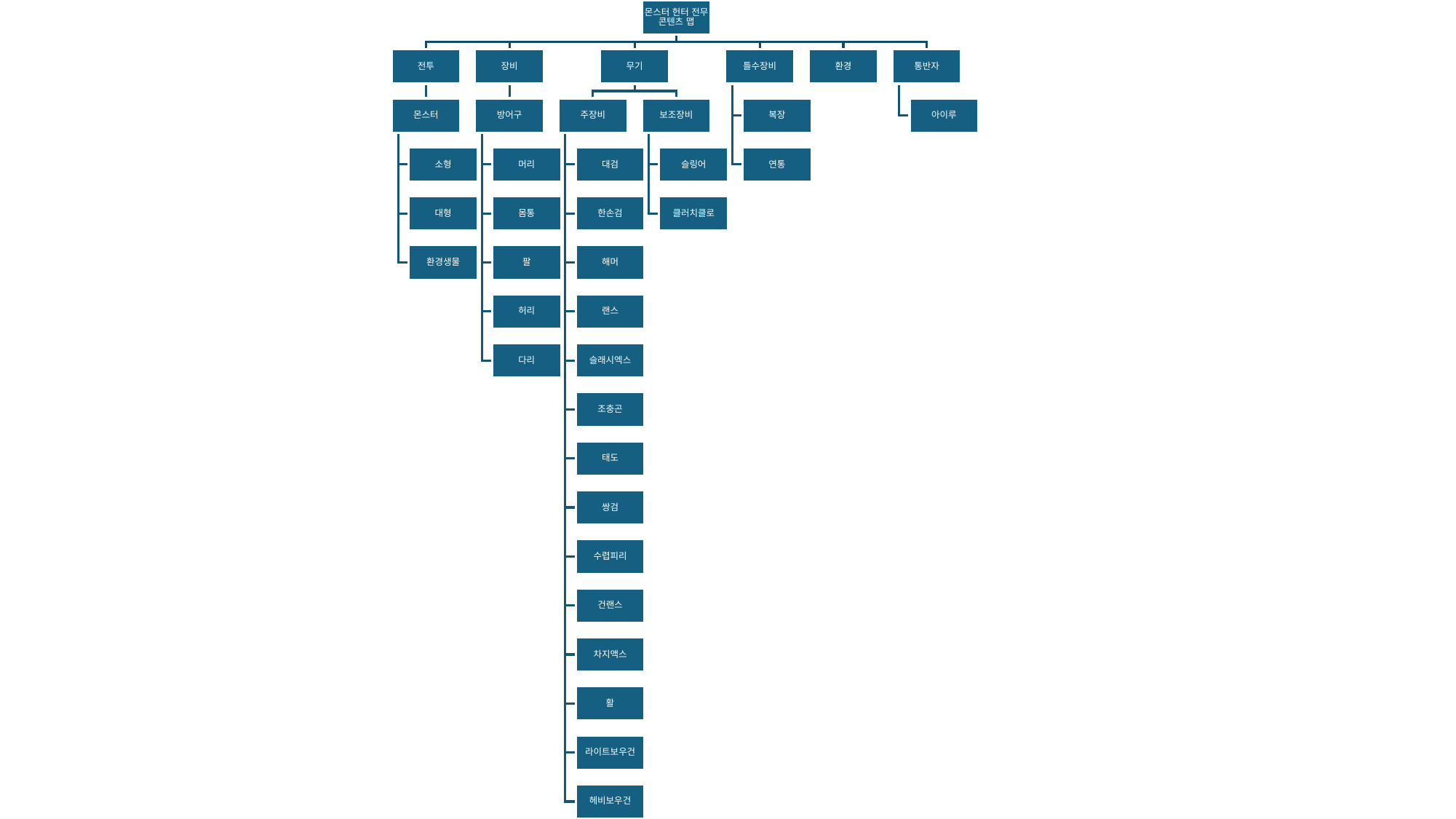

몬스터 헌터 전무 콘텐츠 맵
전투
몬스터
소형
대형
환경생물
장비
방어구
머리
몸통
팔
허리
다리
무기
주장비
대검
한손검
해머
랜스
슬래시엑스
조충곤
태도
쌍검
수렵피리
건랜스
차지액스
활
라이트보우건
헤비보우건
보조장비
슬링어
클러치클로
틀수장비
복장
연통
환경
통반자
아이루